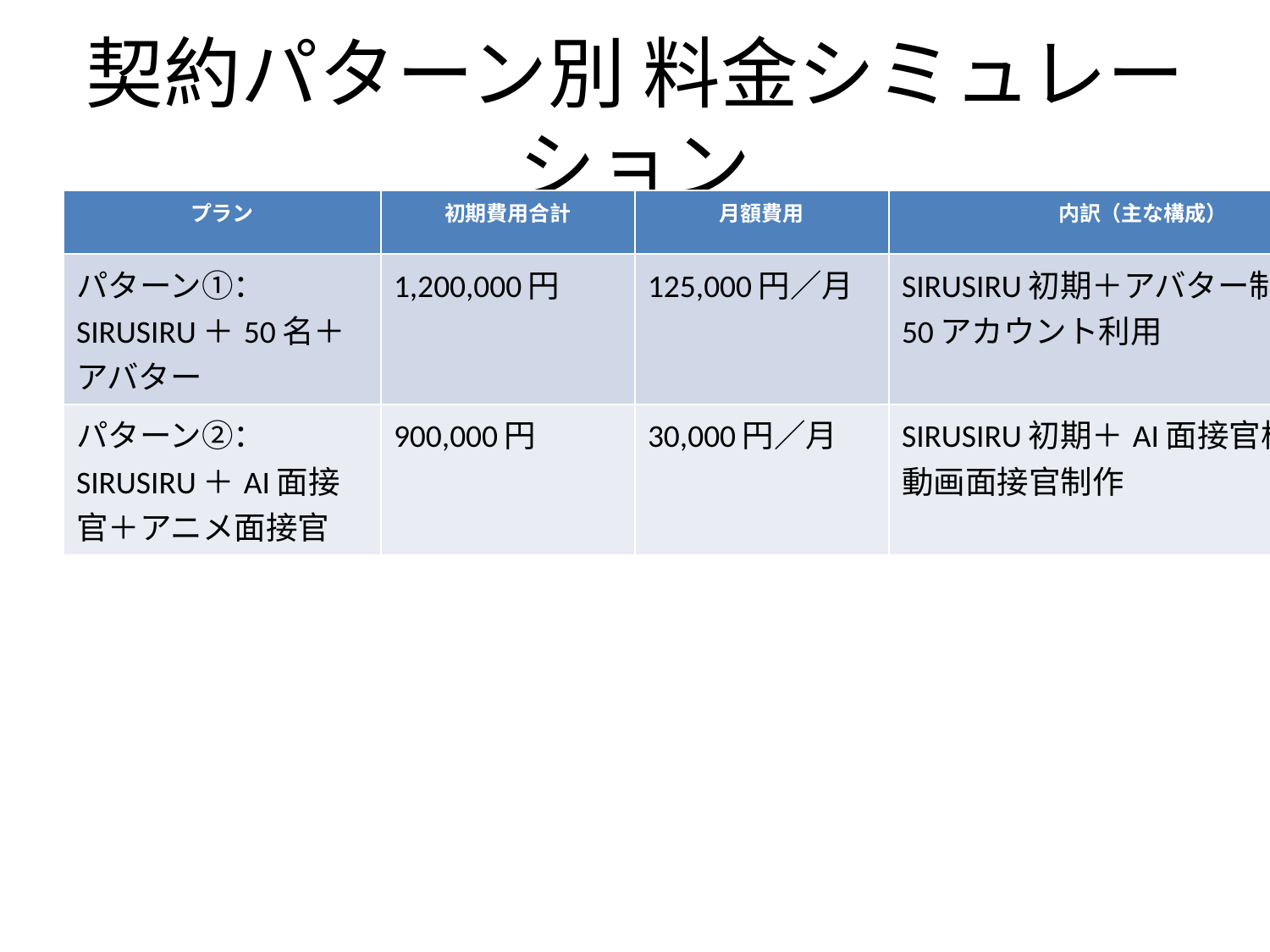

# 契約パターン別 料金シミュレーション
| プラン | 初期費用合計 | 月額費用 | 内訳（主な構成） |
| --- | --- | --- | --- |
| パターン①：SIRUSIRU＋50名＋アバター | 1,200,000円 | 125,000円／月 | SIRUSIRU初期＋アバター制作＋50アカウント利用 |
| パターン②：SIRUSIRU＋AI面接官＋アニメ面接官 | 900,000円 | 30,000円／月 | SIRUSIRU初期＋AI面接官構築＋動画面接官制作 |